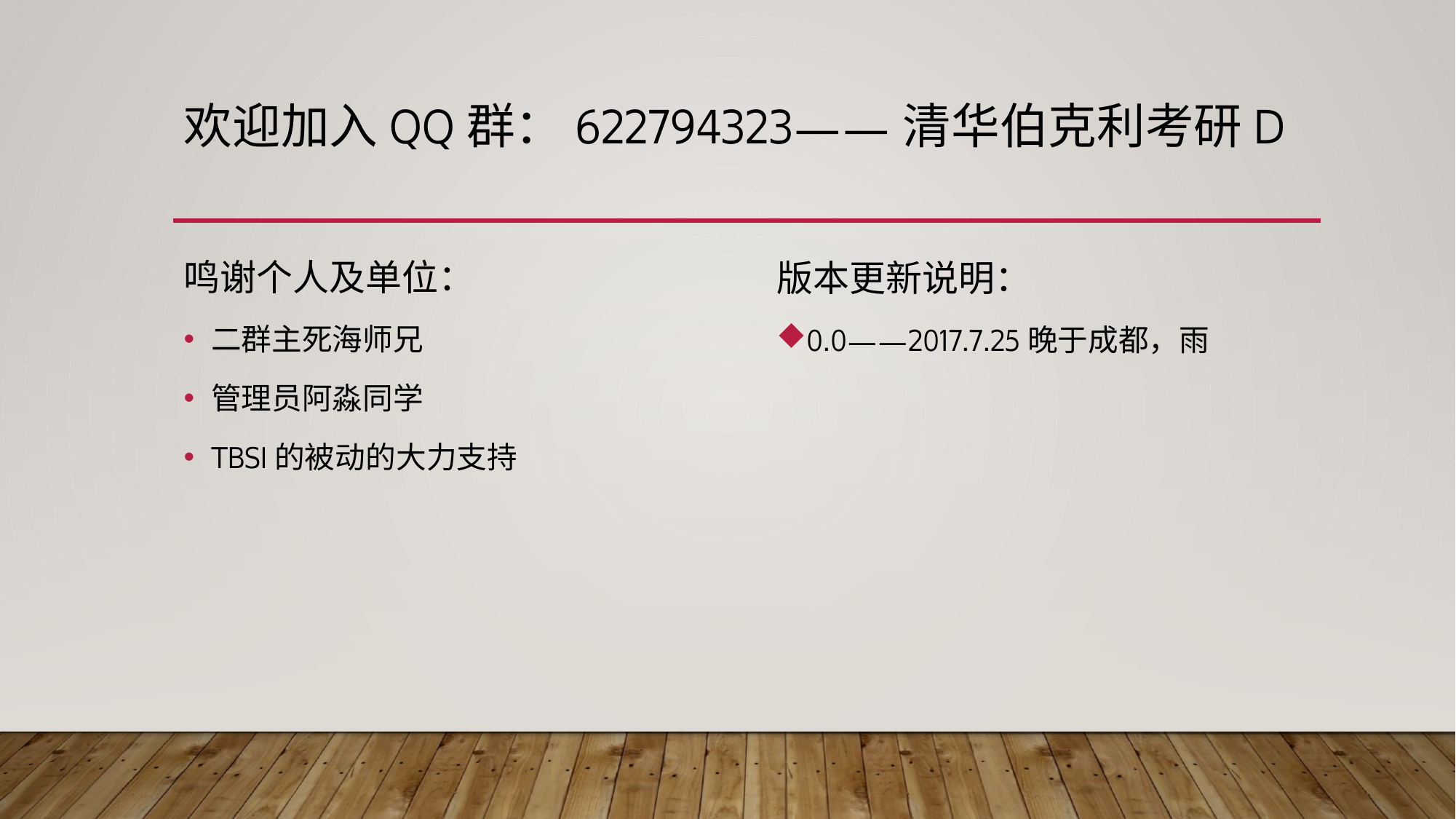

# 欢迎加入QQ群：622794323——清华伯克利考研D
鸣谢个人及单位：
二群主死海师兄
管理员阿淼同学
TBSI的被动的大力支持

版本更新说明：
0.0——2017.7.25晚于成都，雨